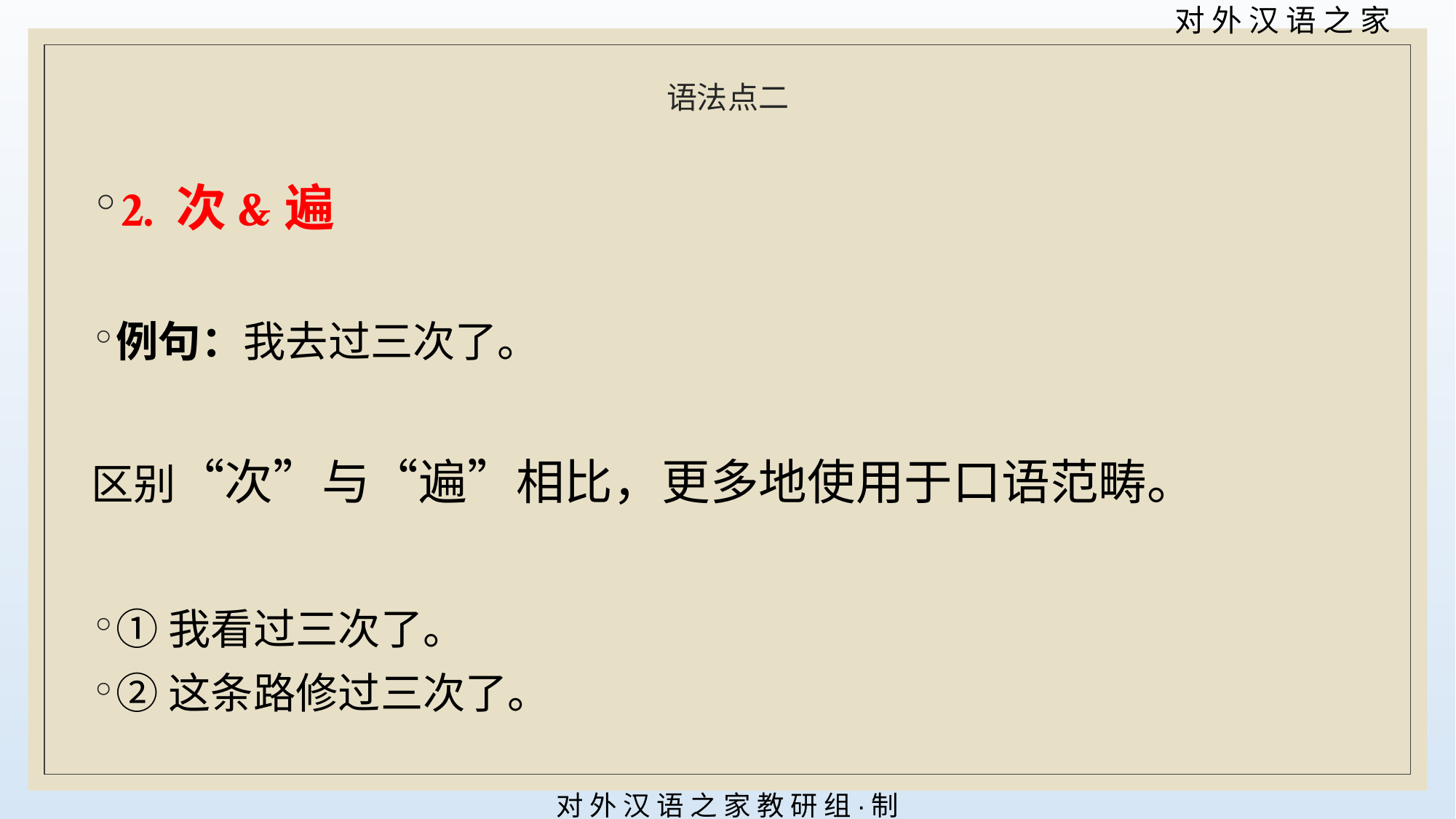

# 语法点二
2. 次&遍

例句：我去过三次了。

区别“次”与“遍”相比，更多地使用于口语范畴。

①我看过三次了。
②这条路修过三次了。